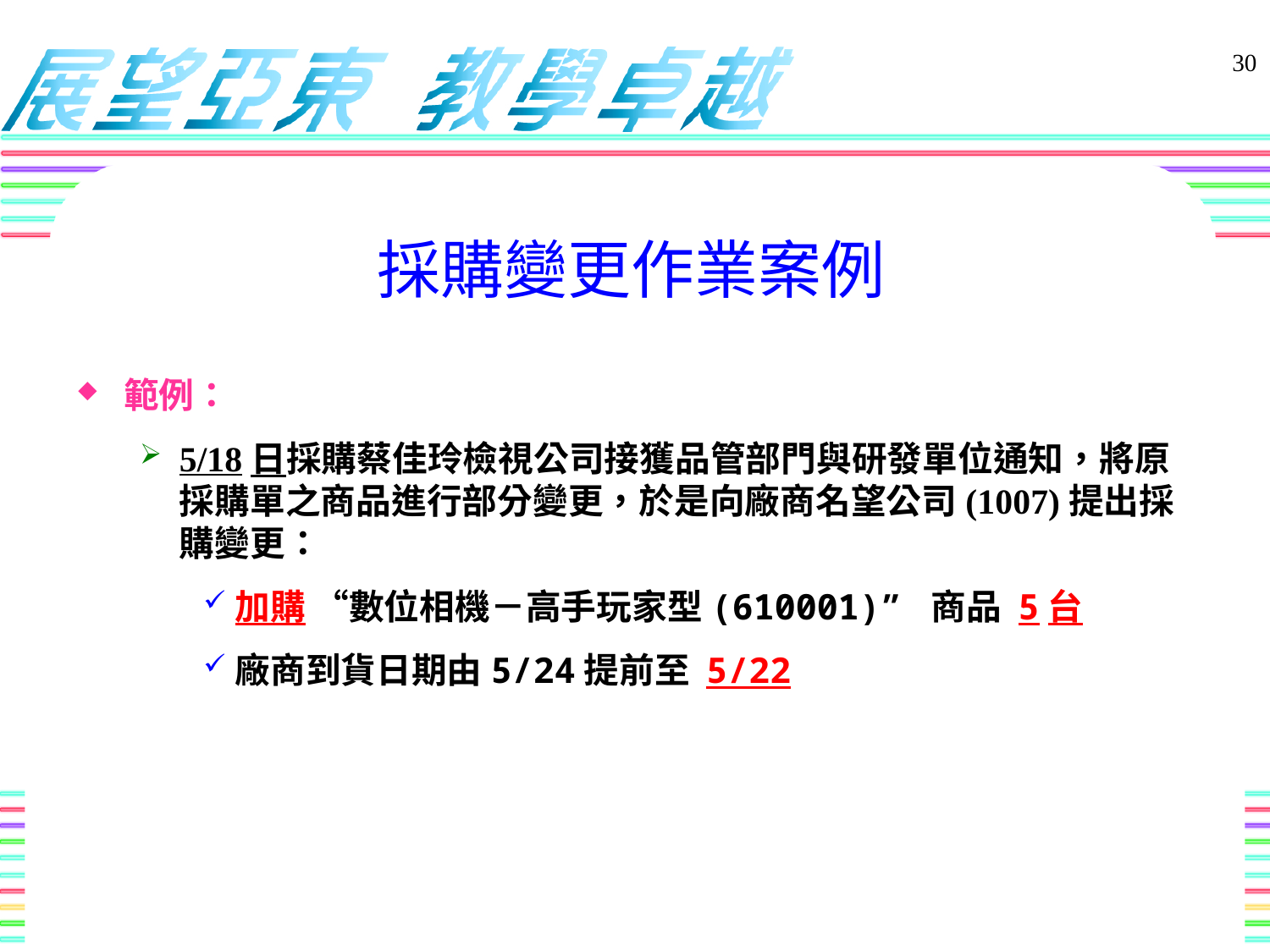

30
# 採購變更作業案例

範例：
5/18日採購蔡佳玲檢視公司接獲品管部門與研發單位通知，將原採購單之商品進行部分變更，於是向廠商名望公司(1007)提出採購變更：
加購 “數位相機－高手玩家型(610001)” 商品 5台
廠商到貨日期由5/24提前至 5/22